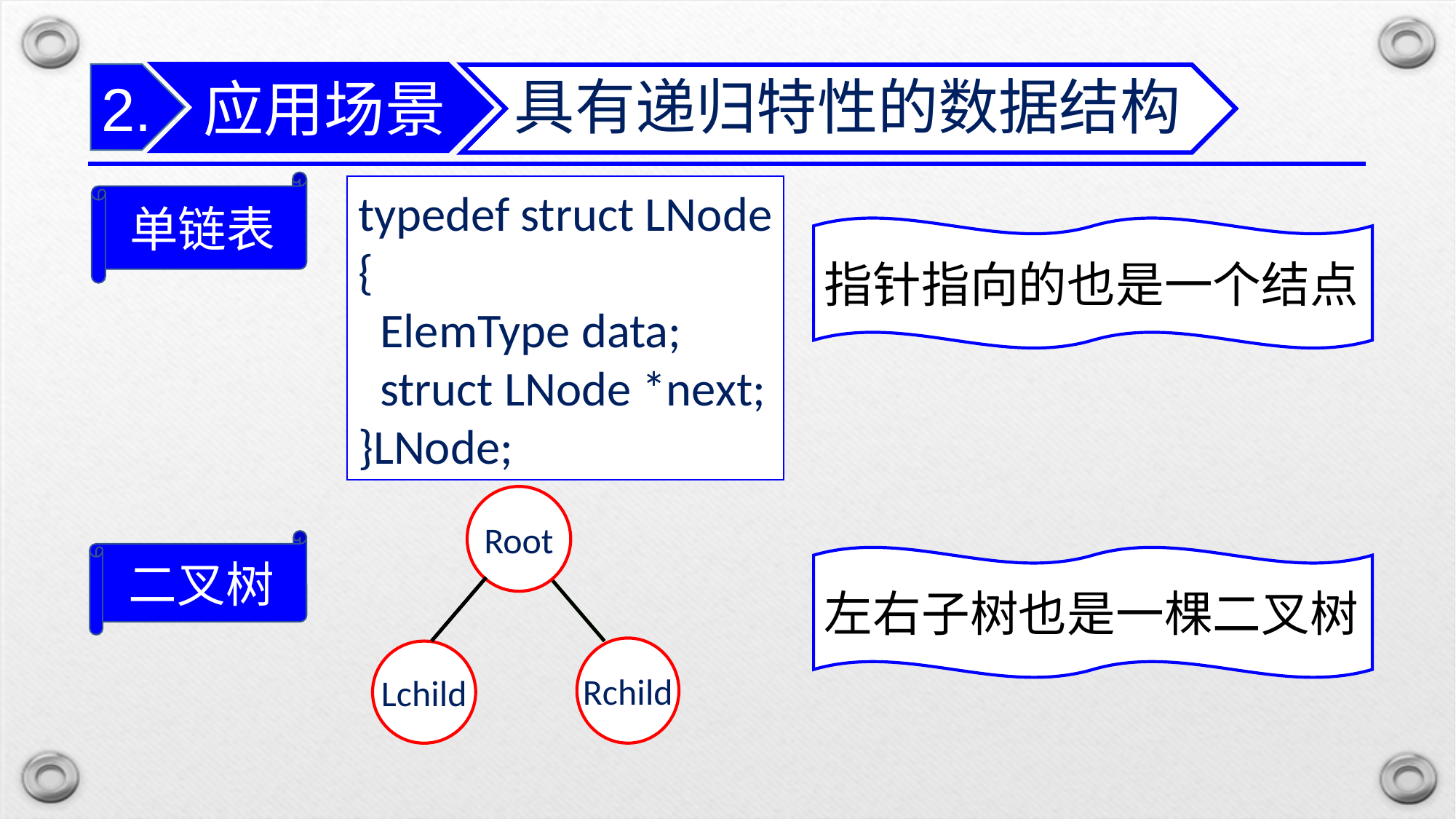

具有递归特性的数据结构

应用场景

2.
单链表
typedef struct LNode
{
  ElemType data;
  struct LNode *next;
}LNode;
指针指向的也是一个结点

Root

Rchild
Lchild
二叉树
左右子树也是一棵二叉树